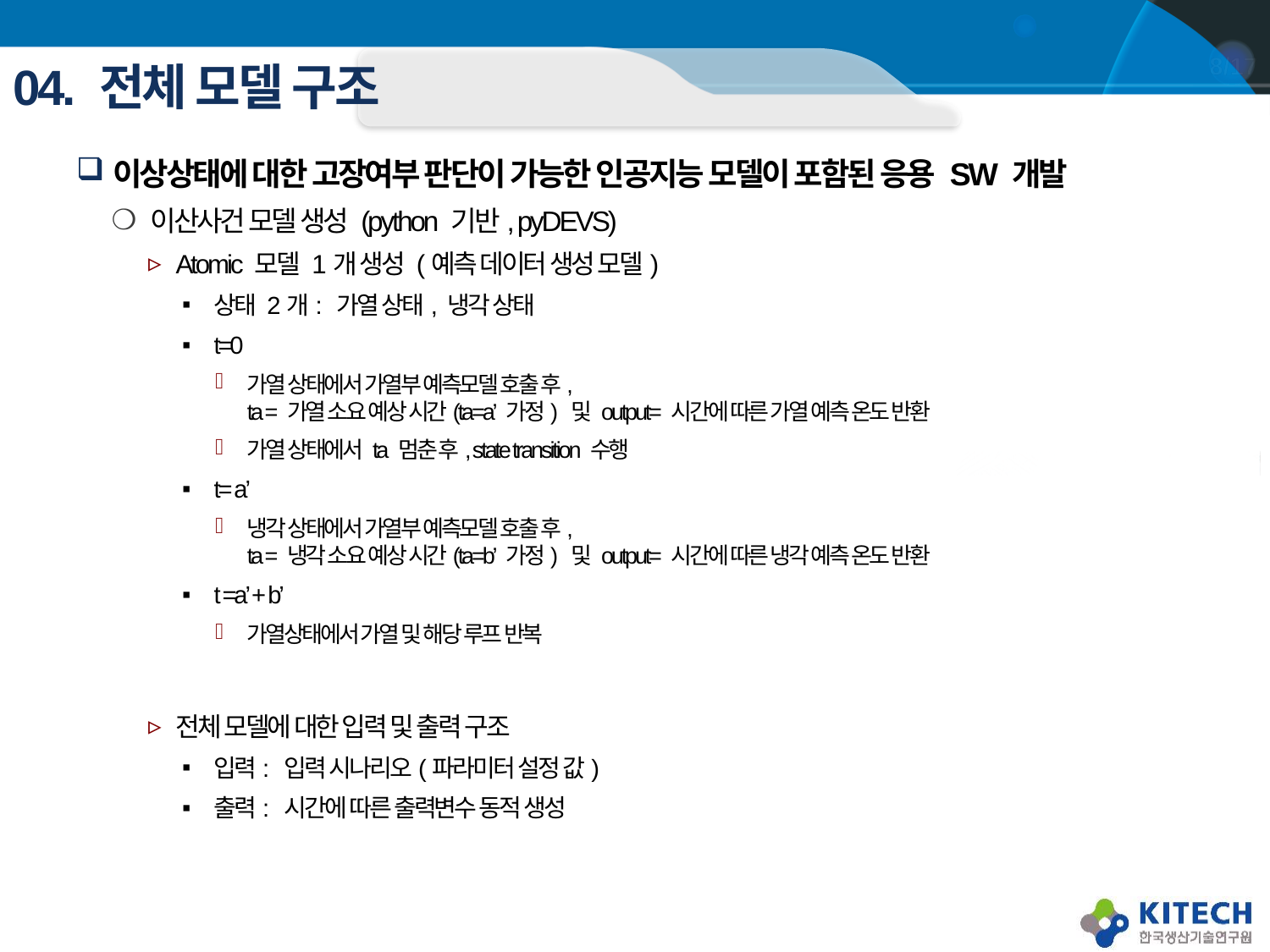

# 04. 전체 모델 구조
이상상태에 대한 고장여부 판단이 가능한 인공지능 모델이 포함된 응용 SW 개발
이산사건 모델 생성 (python 기반, pyDEVS)
Atomic 모델 1개 생성 (예측 데이터 생성 모델)
상태 2개:  가열 상태, 냉각 상태
t=0
가열 상태에서 가열부 예측모델 호출 후,
ta = 가열 소요 예상 시간(ta=a’ 가정)  및 output= 시간에 따른 가열 예측 온도 반환
가열 상태에서 ta 멈춘 후, state transition 수행
t= a’
냉각 상태에서 가열부 예측모델 호출 후,
ta = 냉각 소요 예상 시간(ta=b’ 가정)  및 output= 시간에 따른 냉각 예측 온도 반환
t =a’ + b’
가열상태에서 가열 및 해당 루프 반복

전체 모델에 대한 입력 및 출력 구조
입력:  입력 시나리오(파라미터 설정 값)
출력:  시간에 따른 출력변수 동적 생성